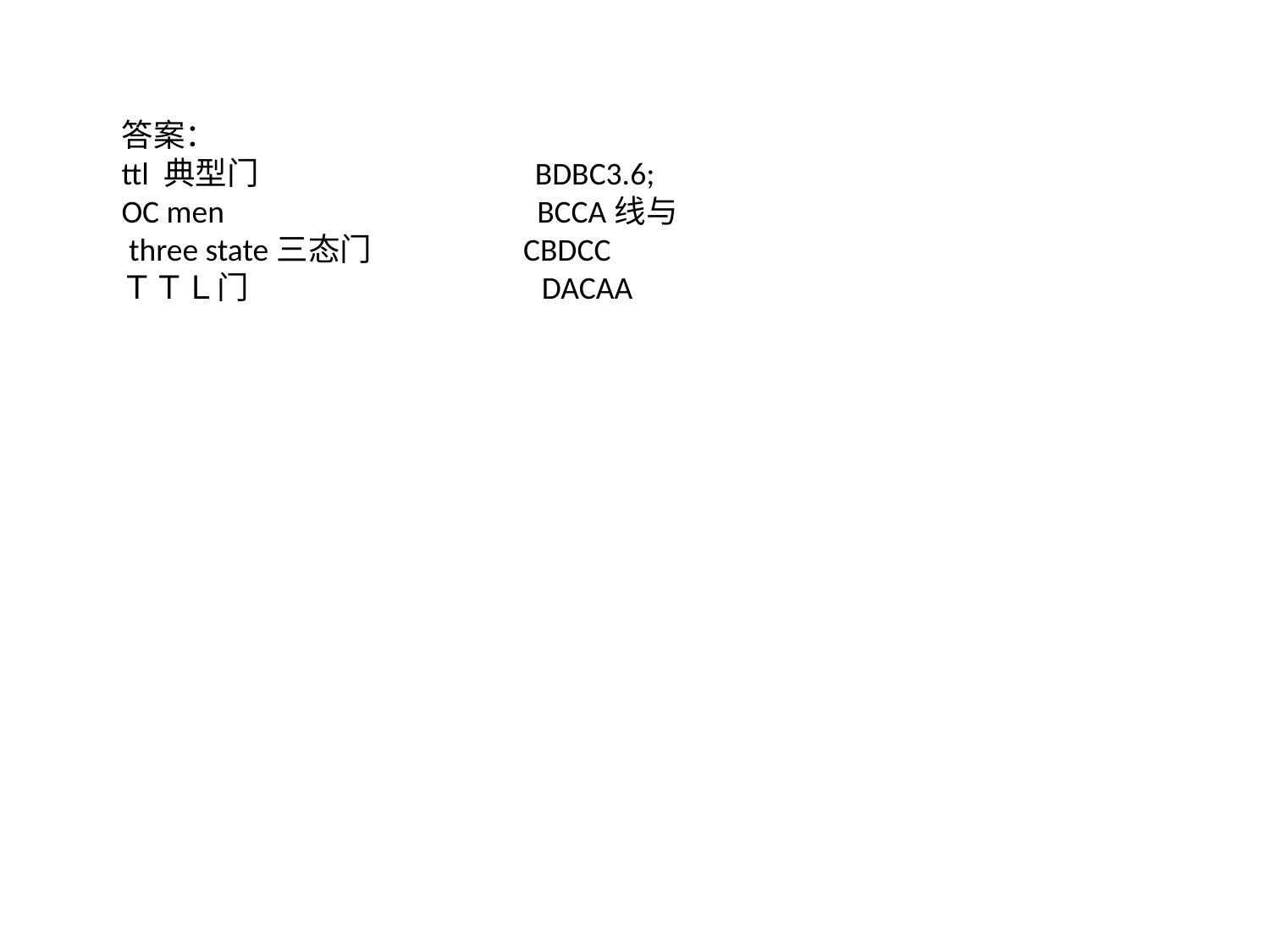

答案：
ttl 典型门 　　　　　　　　 BDBC3.6;
OC men      　　　　　　　　BCCA线与
 three state三态门                    CBDCC
ＴＴＬ门　　　　　　　　　DACAA